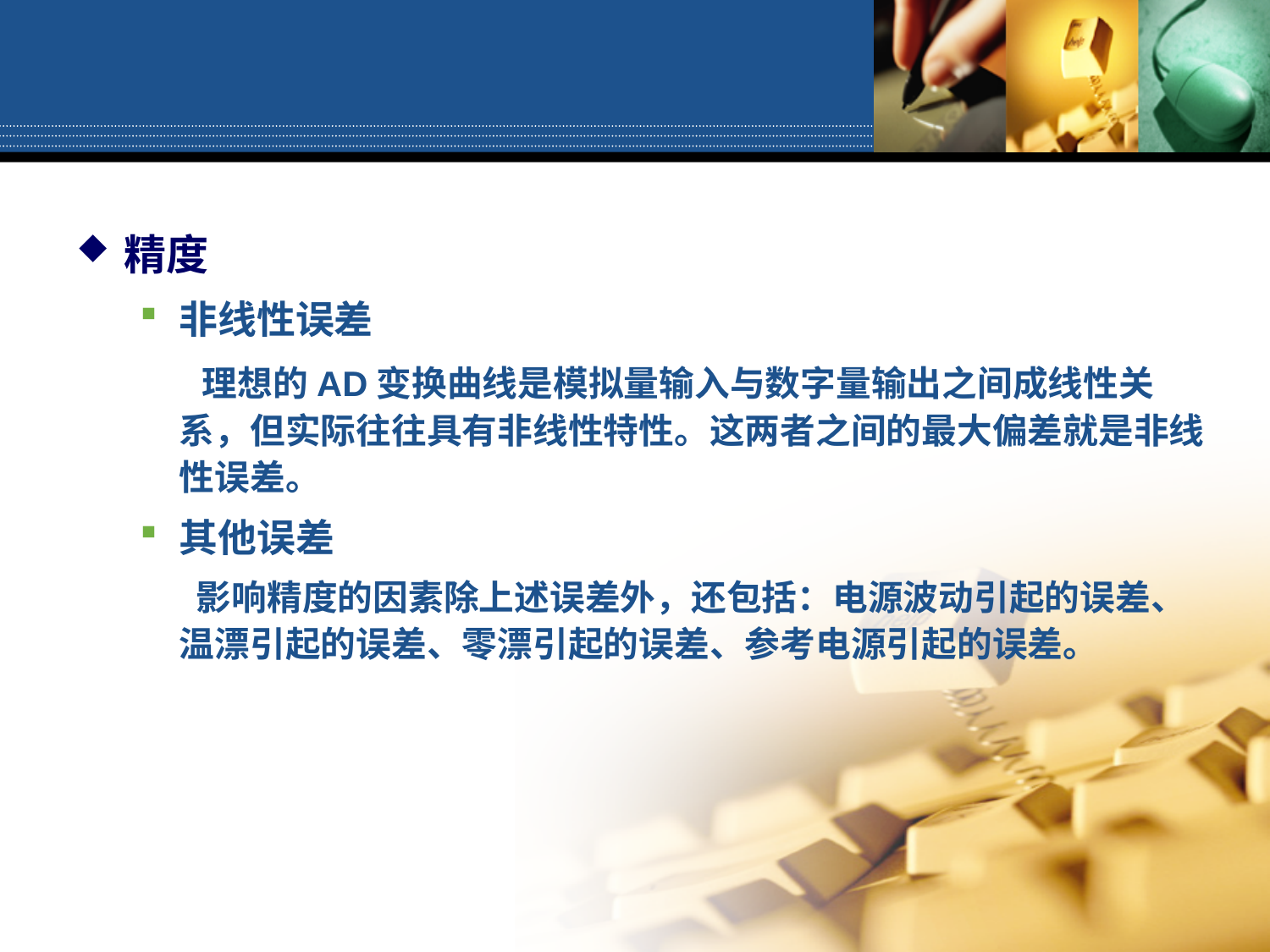

精度
非线性误差
      理想的AD变换曲线是模拟量输入与数字量输出之间成线性关系，但实际往往具有非线性特性。这两者之间的最大偏差就是非线性误差。
其他误差
      影响精度的因素除上述误差外，还包括：电源波动引起的误差、温漂引起的误差、零漂引起的误差、参考电源引起的误差。